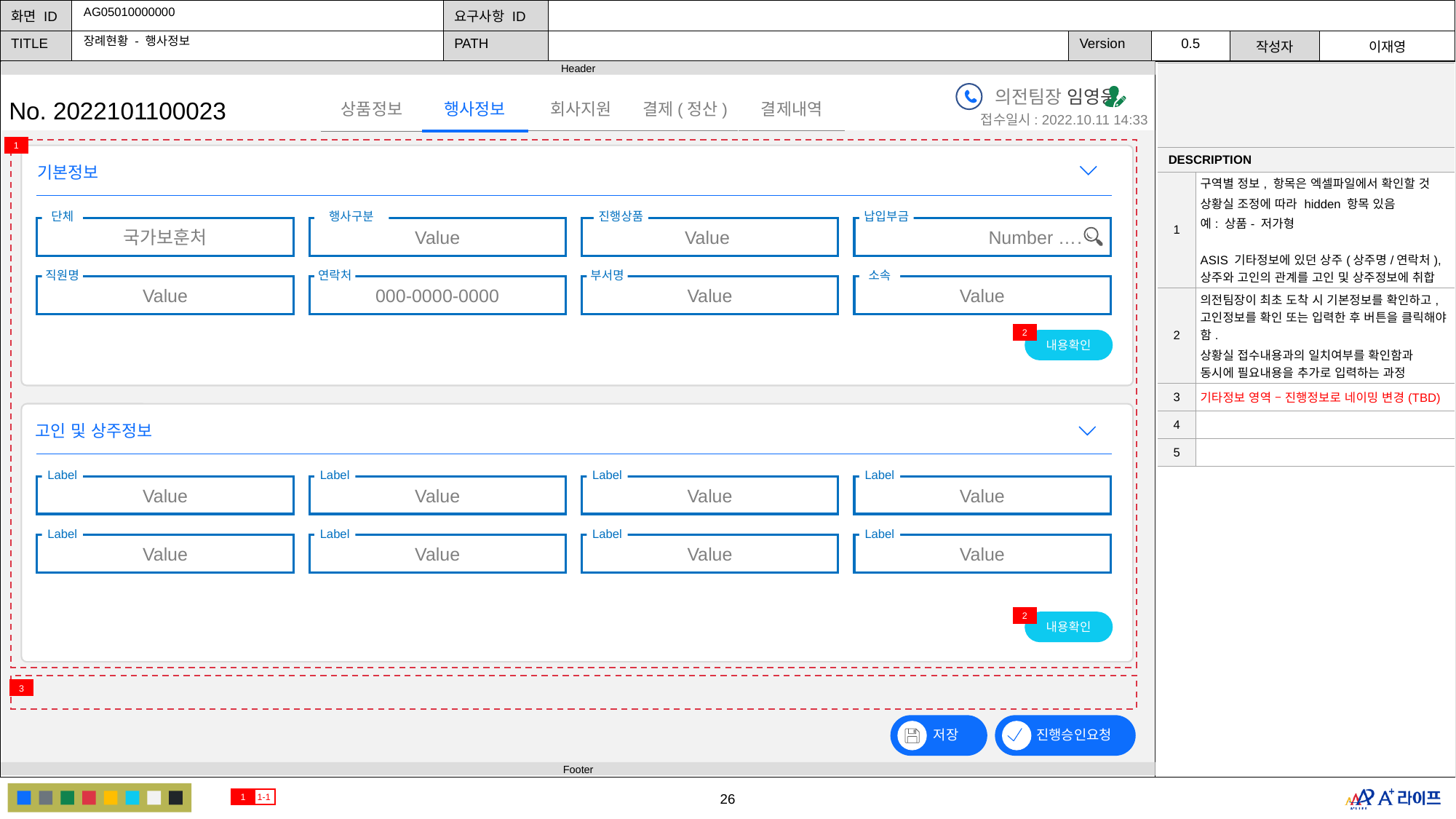

AG05010000000

장례현황 - 행사정보
|  |  |
| --- | --- |
| DESCRIPTION |  |
| 1 | 구역별 정보, 항목은 엑셀파일에서 확인할 것 상황실 조정에 따라 hidden 항목 있음 예: 상품- 저가형 ASIS 기타정보에 있던 상주(상주명/연락처), 상주와 고인의 관계를 고인 및 상주정보에 취합 |
| 2 | 의전팀장이 최초 도착 시 기본정보를 확인하고, 고인정보를 확인 또는 입력한 후 버튼을 클릭해야 함. 상황실 접수내용과의 일치여부를 확인함과 동시에 필요내용을 추가로 입력하는 과정 |
| 3 | 기타정보 영역 – 진행정보로 네이밍 변경(TBD) |
| 4 |  |
| 5 |  |
의전팀장 임영웅

No. 2022101100023
행사정보
회사지원
결제(정산)
결제내역
상품정보
접수일시: 2022.10.11 14:33
1

기본정보
단체
국가보훈처
행사구분
Value
진행상품
Value
납입부금
Number …….
직원명
Value
연락처
000-0000-0000
부서명
Value
소속
Value

2
내용확인

고인 및 상주정보
Label
Value
Label
Value
Label
Value
Label
Value
Label
Value
Label
Value
Label
Value
Label
Value

2
내용확인

3

저장
진행승인요청

1
1-1